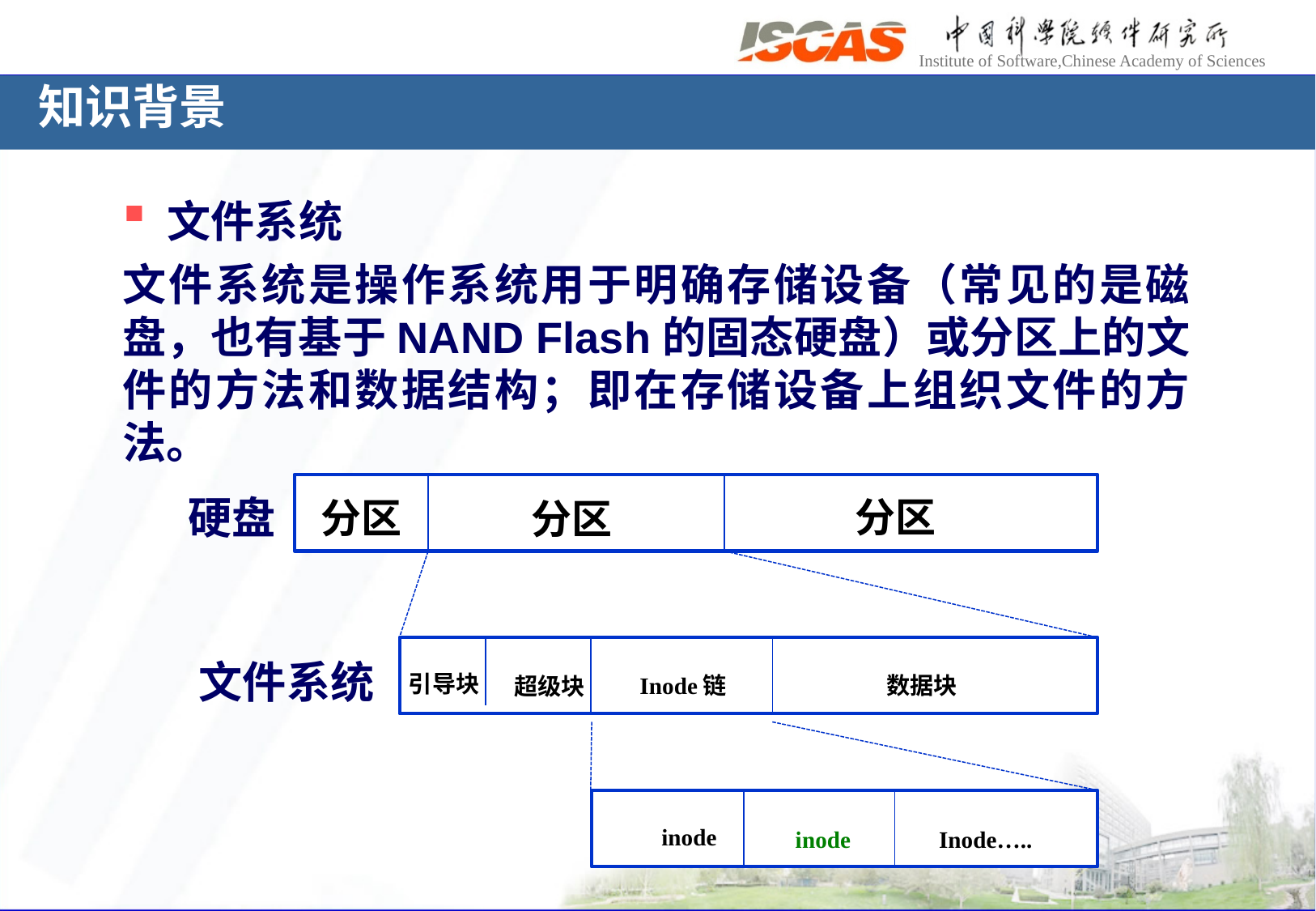

知识背景
文件系统
文件系统是操作系统用于明确存储设备（常见的是磁盘，也有基于NAND Flash的固态硬盘）或分区上的文件的方法和数据结构；即在存储设备上组织文件的方法。

硬盘
分区
分区
分区

文件系统
引导块
Inode链
数据块
超级块

inode
inode
Inode…..